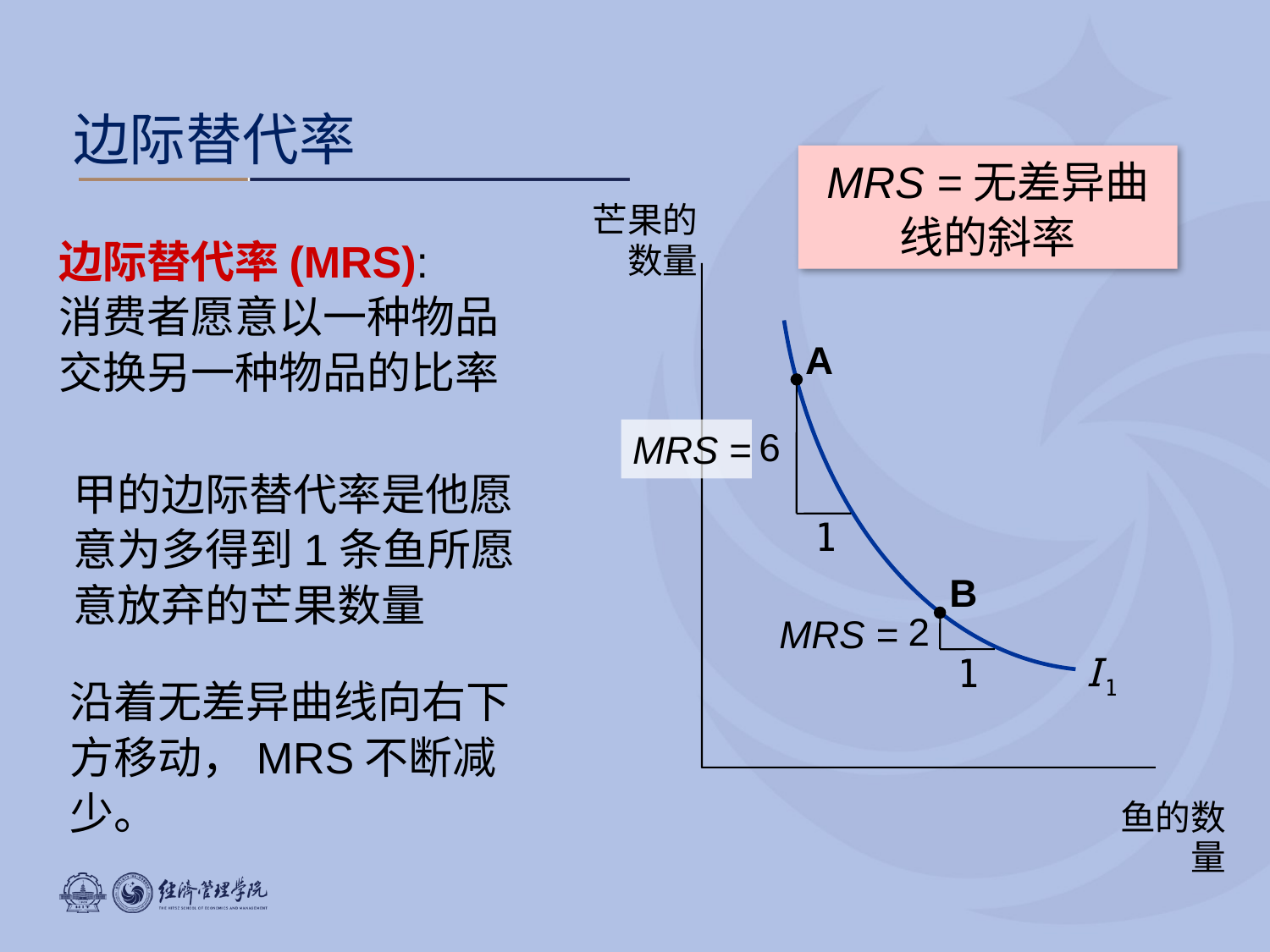

边际替代率
MRS =无差异曲线的斜率

芒果的数量
边际替代率(MRS):
消费者愿意以一种物品交换另一种物品的比率

A

MRS =
6
甲的边际替代率是他愿意为多得到1条鱼所愿意放弃的芒果数量
1
B

MRS =
2

I1
1
沿着无差异曲线向右下方移动，MRS不断减少。
鱼的数量